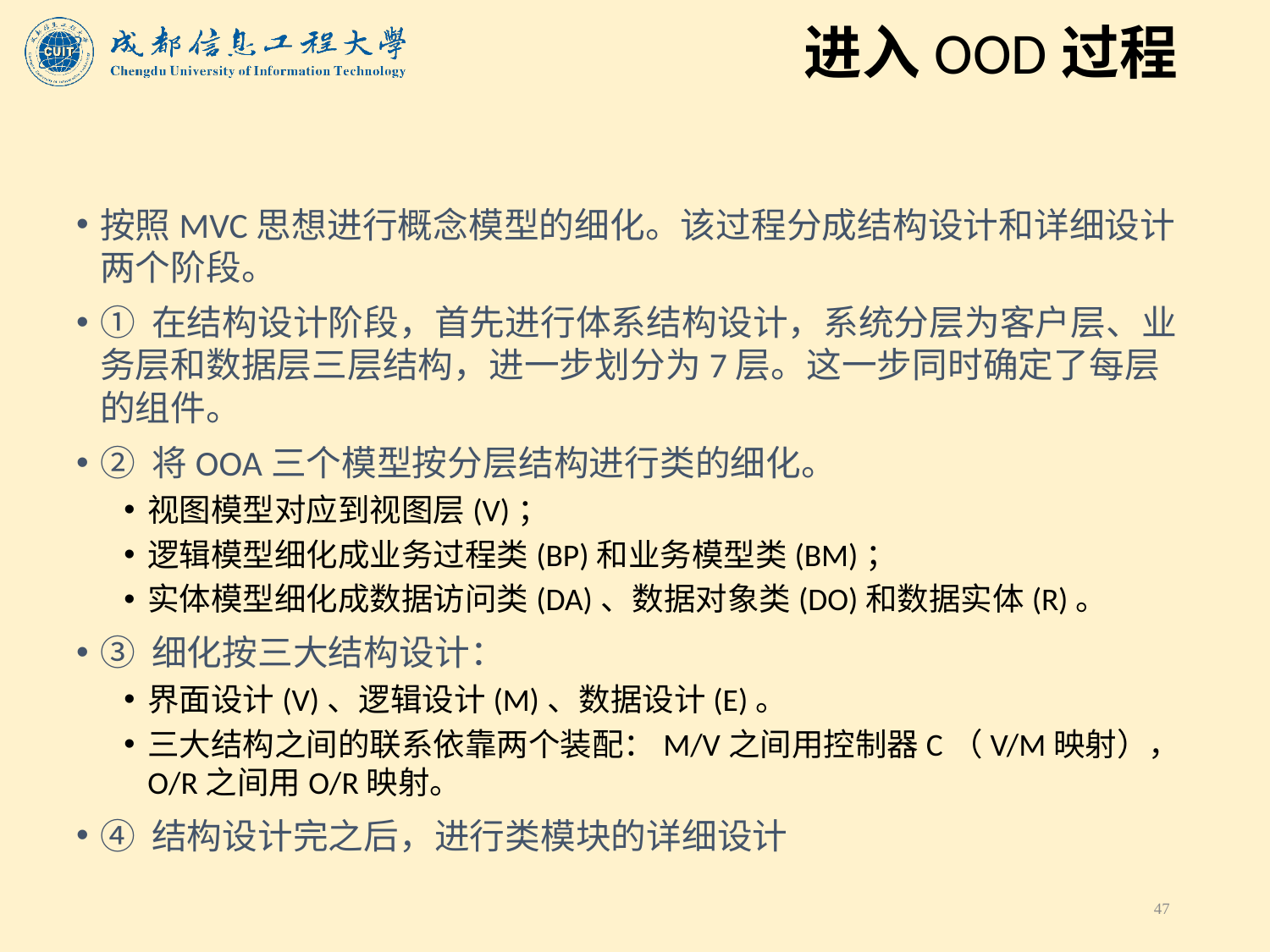

# 进入OOD过程
按照MVC思想进行概念模型的细化。该过程分成结构设计和详细设计两个阶段。
① 在结构设计阶段，首先进行体系结构设计，系统分层为客户层、业务层和数据层三层结构，进一步划分为7层。这一步同时确定了每层的组件。
② 将OOA三个模型按分层结构进行类的细化。
视图模型对应到视图层(V)；
逻辑模型细化成业务过程类(BP)和业务模型类(BM)；
实体模型细化成数据访问类(DA)、数据对象类(DO)和数据实体(R)。
③ 细化按三大结构设计：
界面设计(V)、逻辑设计(M)、数据设计(E)。
三大结构之间的联系依靠两个装配：M/V之间用控制器C（V/M映射），O/R之间用O/R映射。
④ 结构设计完之后，进行类模块的详细设计
47